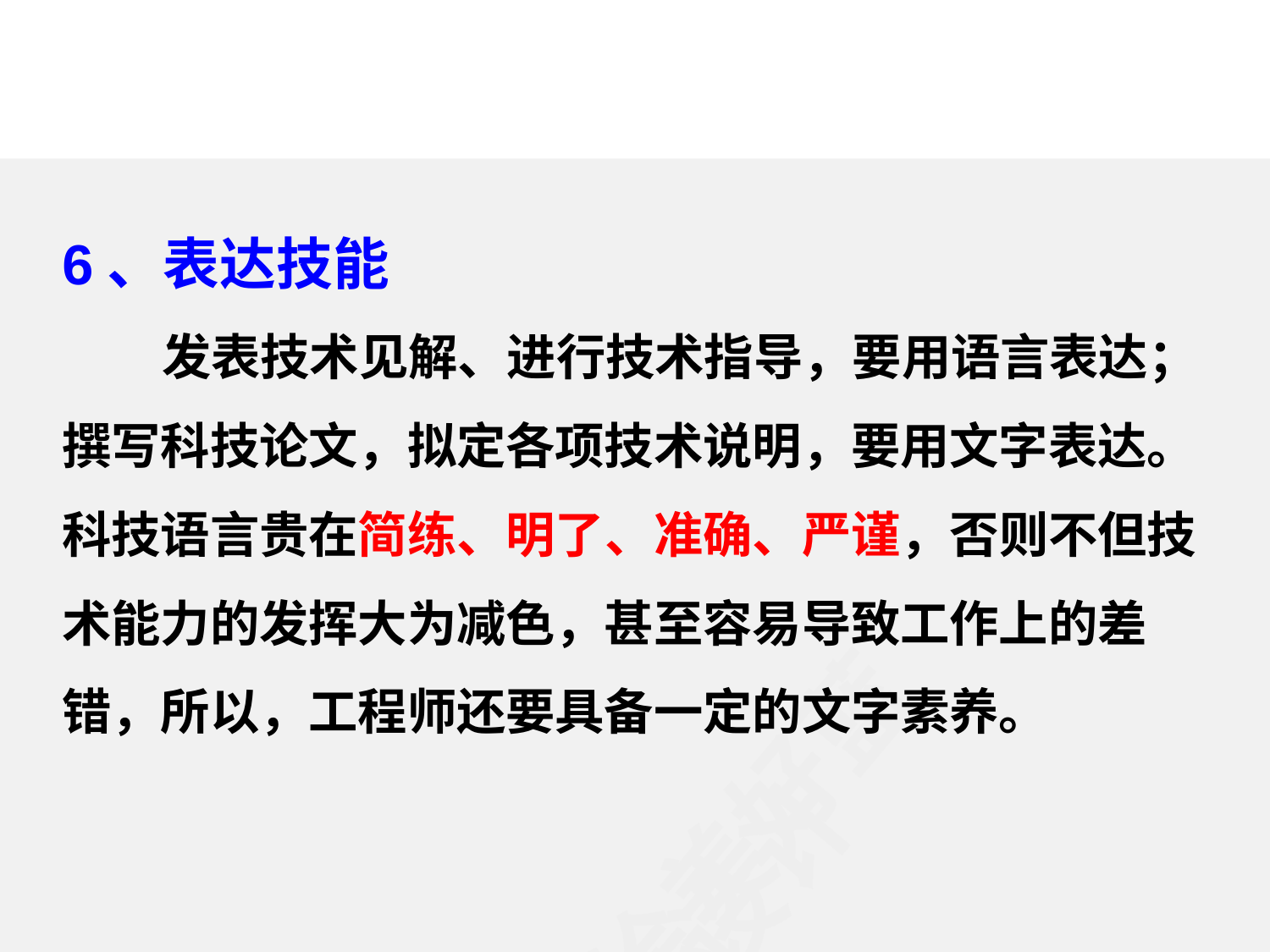

6、表达技能
        发表技术见解、进行技术指导，要用语言表达；撰写科技论文，拟定各项技术说明，要用文字表达。科技语言贵在简练、明了、准确、严谨，否则不但技术能力的发挥大为减色，甚至容易导致工作上的差错，所以，工程师还要具备一定的文字素养。